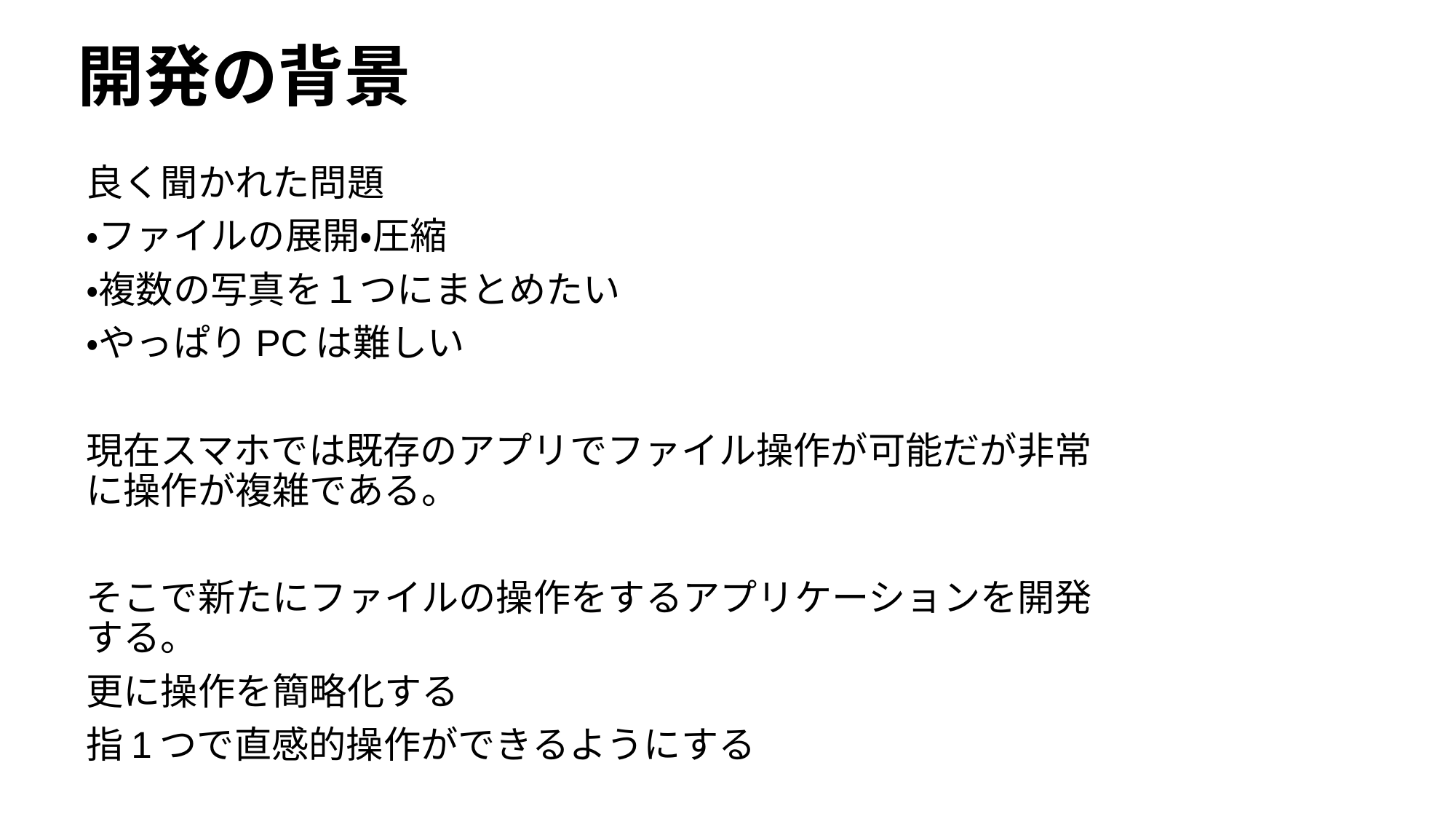

# 開発の背景
良く聞かれた問題
・ファイルの展開・圧縮
・複数の写真を１つにまとめたい
・やっぱりPCは難しい

現在スマホでは既存のアプリでファイル操作が可能だが非常に操作が複雑である。

そこで新たにファイルの操作をするアプリケーションを開発する。
更に操作を簡略化する
指1つで直感的操作ができるようにする